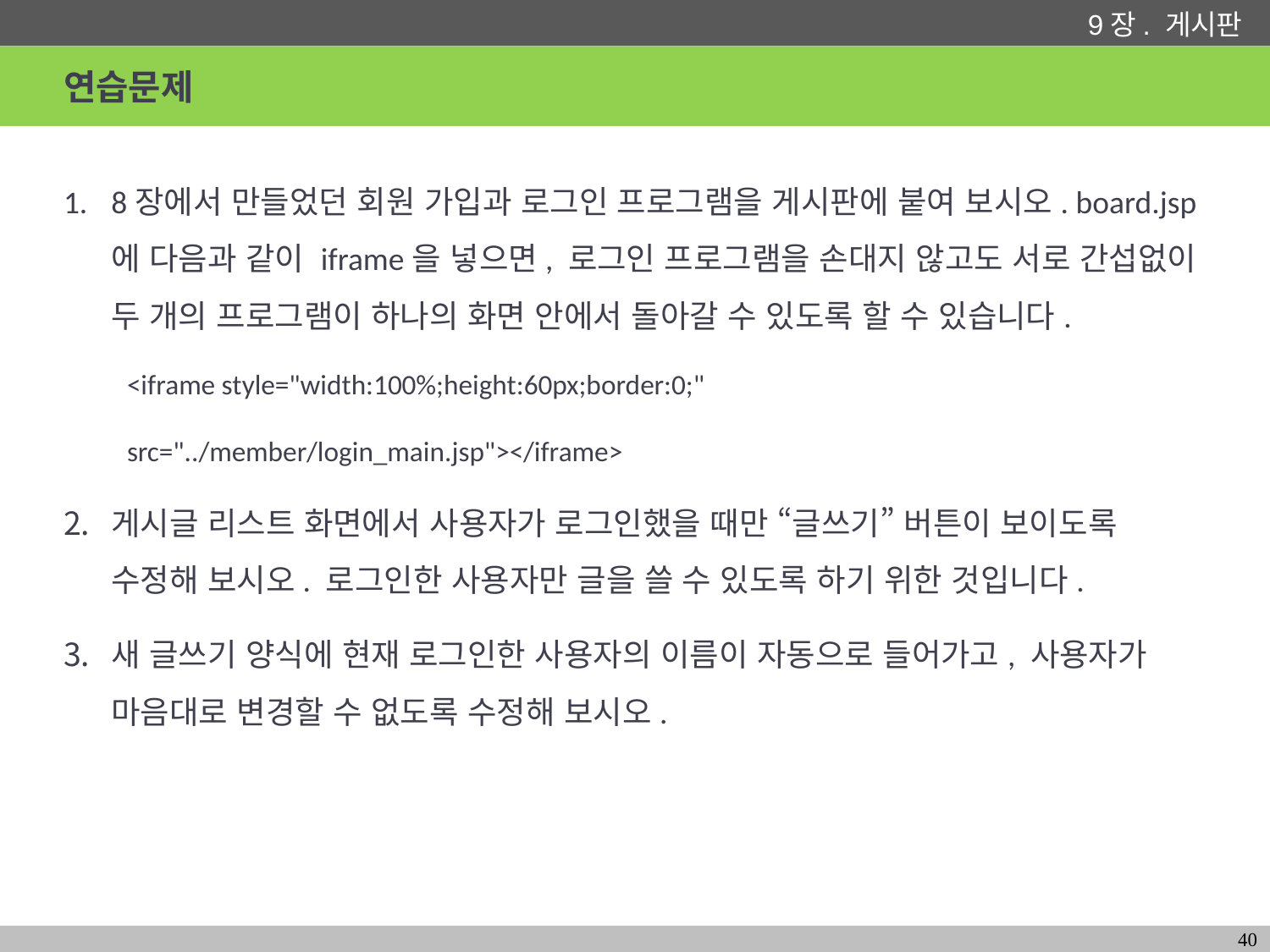

# 연습문제
8장에서 만들었던 회원 가입과 로그인 프로그램을 게시판에 붙여 보시오. board.jsp에 다음과 같이 iframe을 넣으면, 로그인 프로그램을 손대지 않고도 서로 간섭없이 두 개의 프로그램이 하나의 화면 안에서 돌아갈 수 있도록 할 수 있습니다.
<iframe style="width:100%;height:60px;border:0;"
src="../member/login_main.jsp"></iframe>
게시글 리스트 화면에서 사용자가 로그인했을 때만 “글쓰기” 버튼이 보이도록 수정해 보시오. 로그인한 사용자만 글을 쓸 수 있도록 하기 위한 것입니다.
새 글쓰기 양식에 현재 로그인한 사용자의 이름이 자동으로 들어가고, 사용자가 마음대로 변경할 수 없도록 수정해 보시오.
40